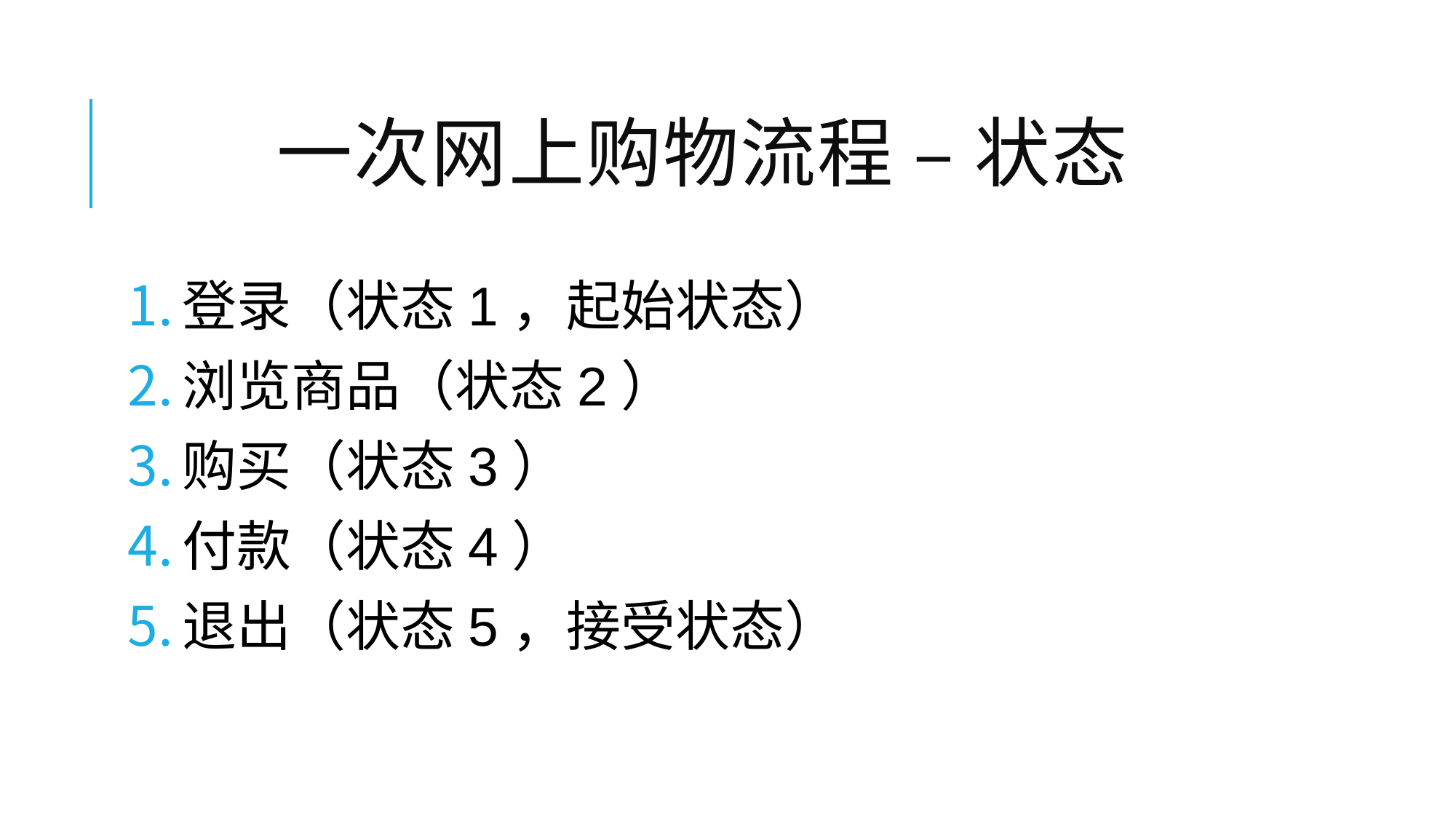

# 一次网上购物流程 – 状态
登录（状态1，起始状态）
浏览商品（状态2）
购买（状态3）
付款（状态4）
退出（状态5，接受状态）